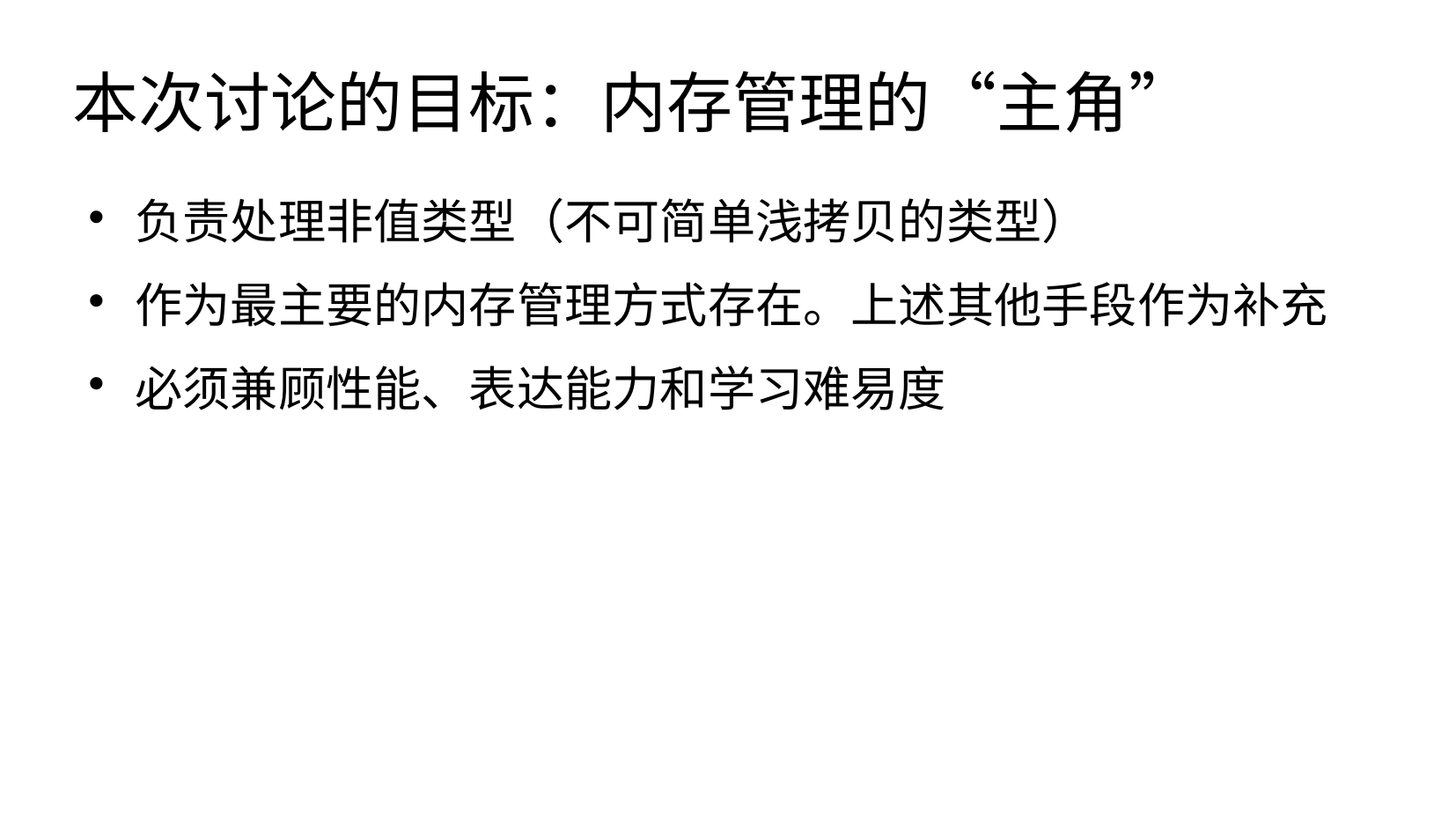

本次讨论的目标：内存管理的“主角”
负责处理非值类型（不可简单浅拷贝的类型）
作为最主要的内存管理方式存在。上述其他手段作为补充
必须兼顾性能、表达能力和学习难易度